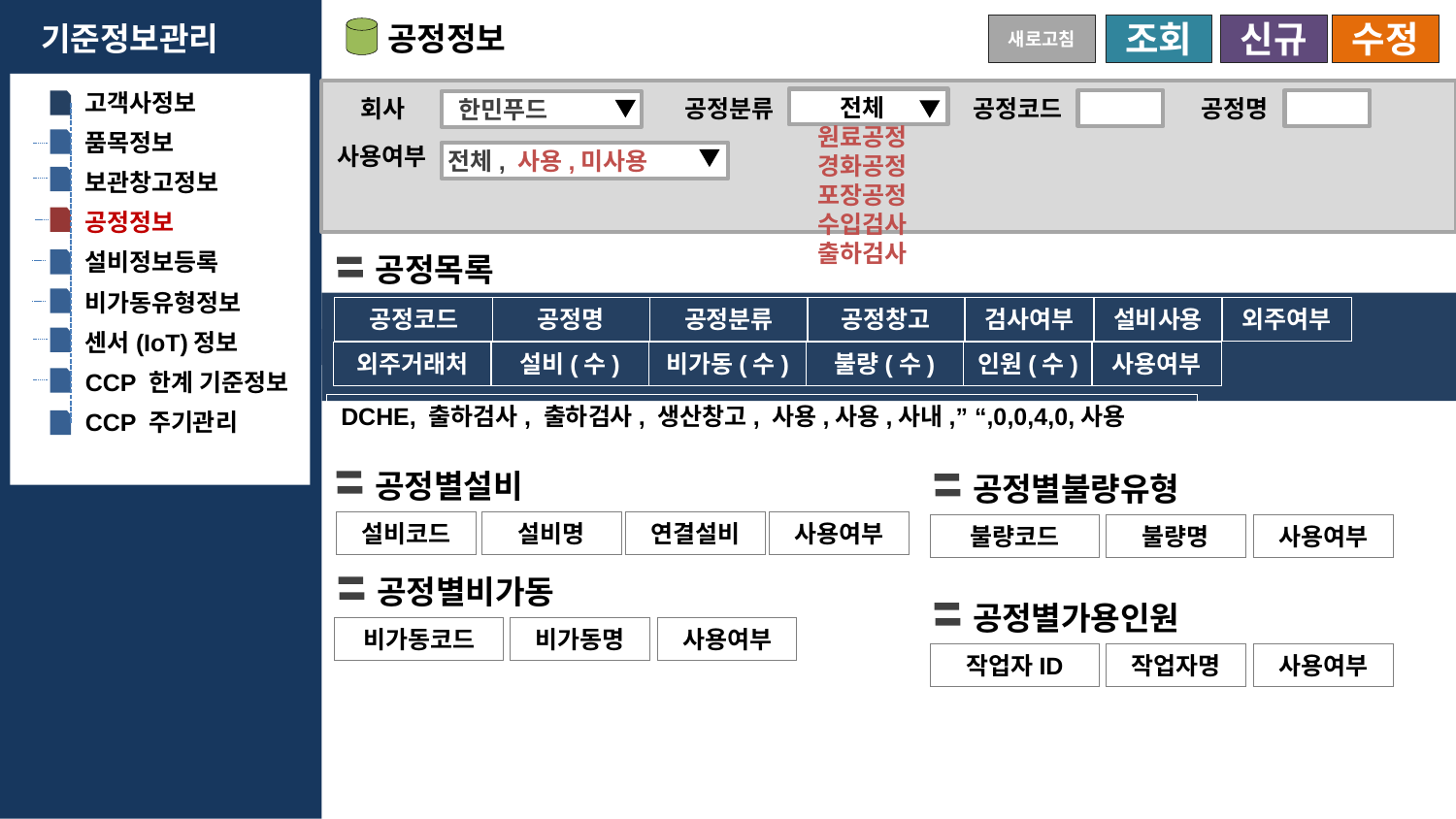

공정정보
기준정보관리
새로고침
조회
신규
수정

고객사정보

전체
원료공정
경화공정
포장공정
수입검사
출하검사
회사
공정코드
공정분류
공정명
한민푸드

품목정보

사용여부
전체, 사용,미사용

보관창고정보

공정정보

설비정보등록
공정목록

비가동유형정보

공정코드
공정명
공정분류
공정창고
검사여부
설비사용
외주여부
센서(IoT)정보

외주거래처
설비(수)
비가동(수)
불량(수)
인원(수)
사용여부
CCP 한계 기준정보

DCHE, 출하검사, 출하검사, 생산창고, 사용,사용,사내,” “,0,0,4,0,사용
CCP 주기관리

공정별설비
공정별불량유형

설비코드
설비명
연결설비
사용여부
불량코드
불량명
사용여부
공정별비가동

공정별가용인원

비가동코드
비가동명
사용여부

작업자ID
작업자명
사용여부